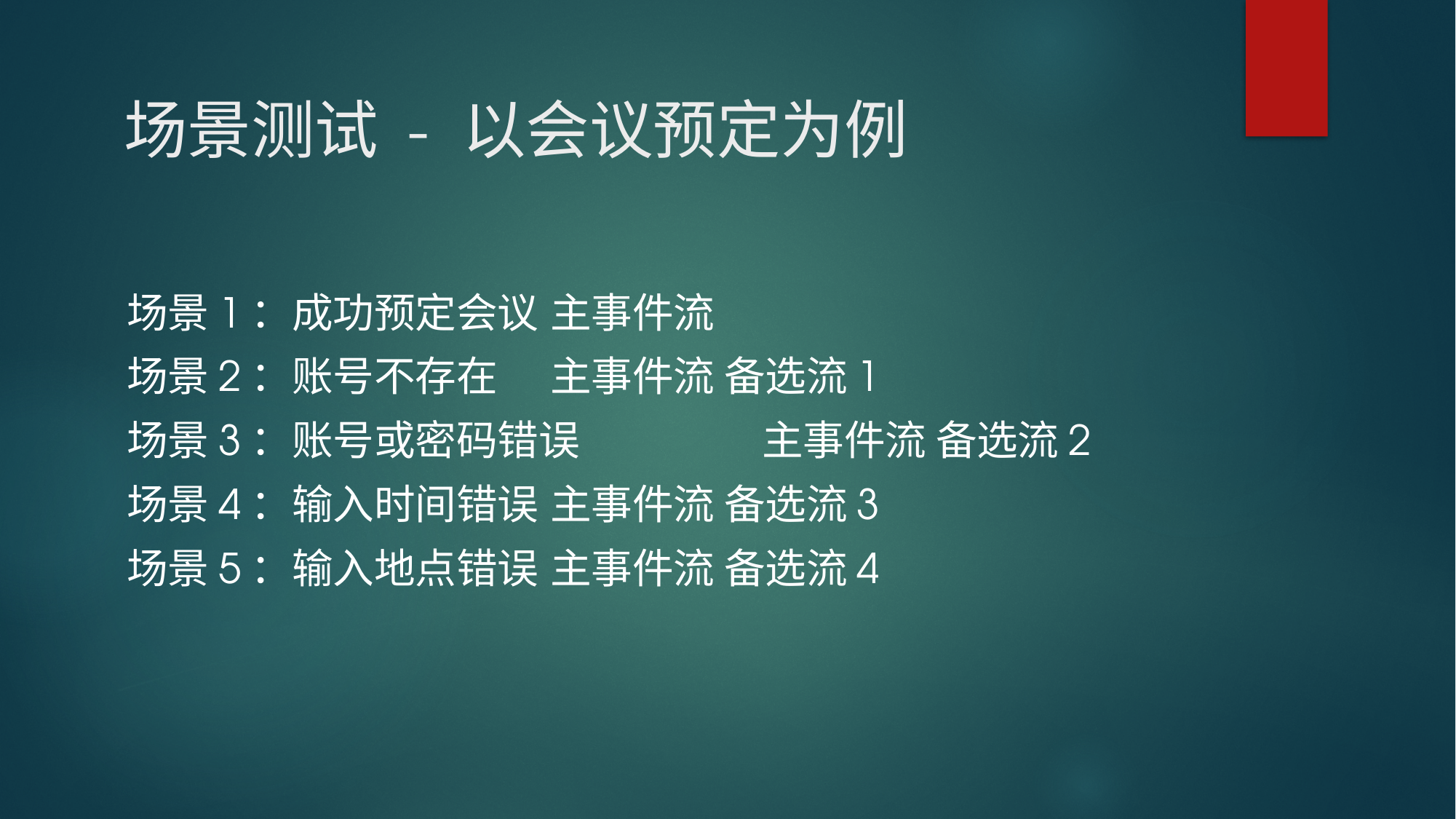

# 场景测试 - 以会议预定为例
场景1：成功预定会议						主事件流
场景2：账号不存在							主事件流 备选流1
场景3：账号或密码错误					主事件流 备选流2
场景4：输入时间错误						主事件流 备选流3
场景5：输入地点错误						主事件流 备选流4